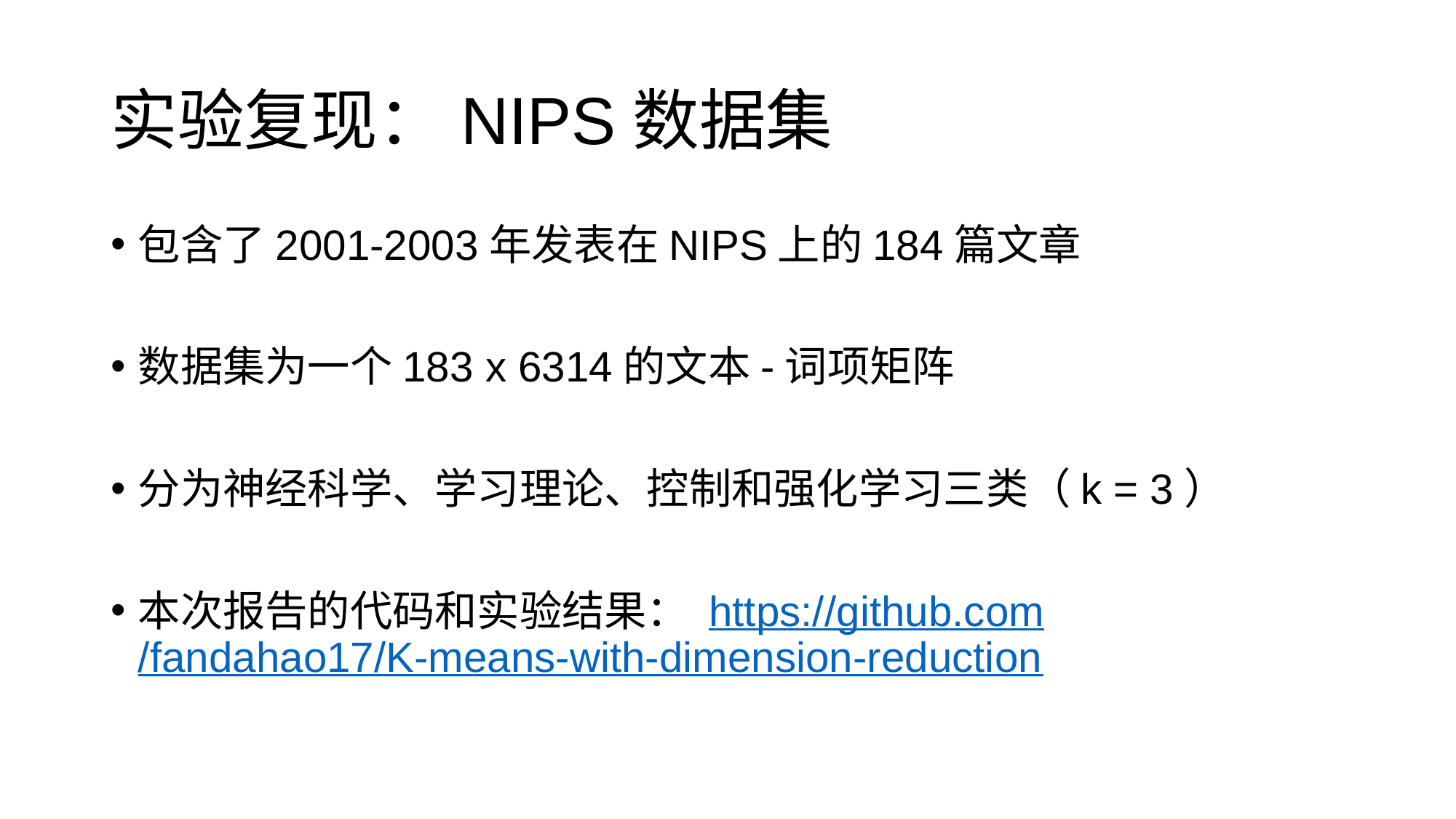

# 实验复现：NIPS数据集
包含了2001-2003年发表在NIPS上的184篇文章

数据集为一个183 x 6314的文本-词项矩阵

分为神经科学、学习理论、控制和强化学习三类（k = 3）

本次报告的代码和实验结果： https://github.com/fandahao17/K-means-with-dimension-reduction